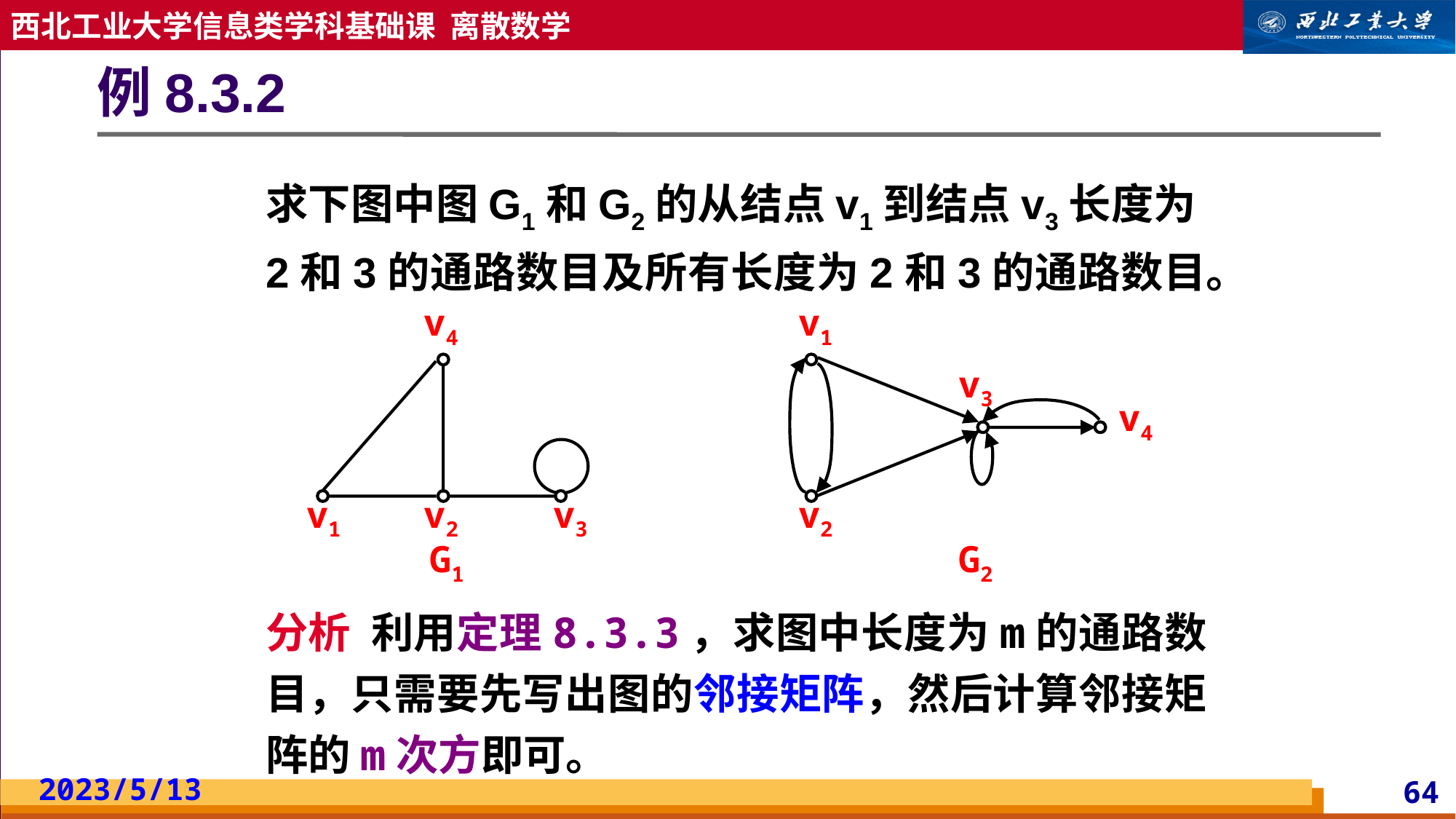

# 例8.3.2
求下图中图G1和G2的从结点v1到结点v3长度为2和3的通路数目及所有长度为2和3的通路数目。
v4

v1
v2
v3

G1
v1

v3

v4

v2
G2
分析  利用定理8.3.3，求图中长度为m的通路数目，只需要先写出图的邻接矩阵，然后计算邻接矩阵的m次方即可。
2023/5/13